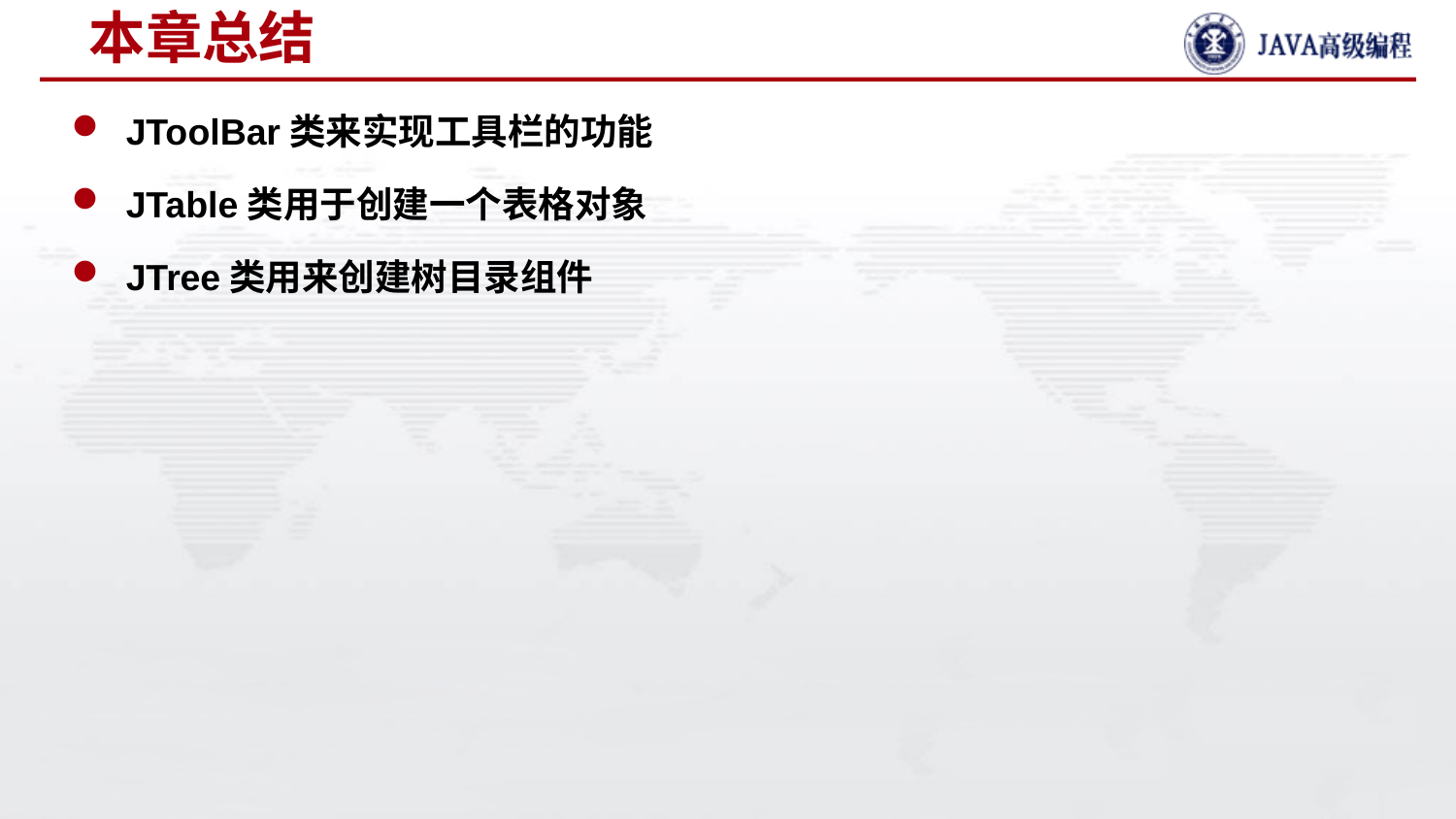

# 本章总结
JToolBar类来实现工具栏的功能
JTable类用于创建一个表格对象
JTree类用来创建树目录组件